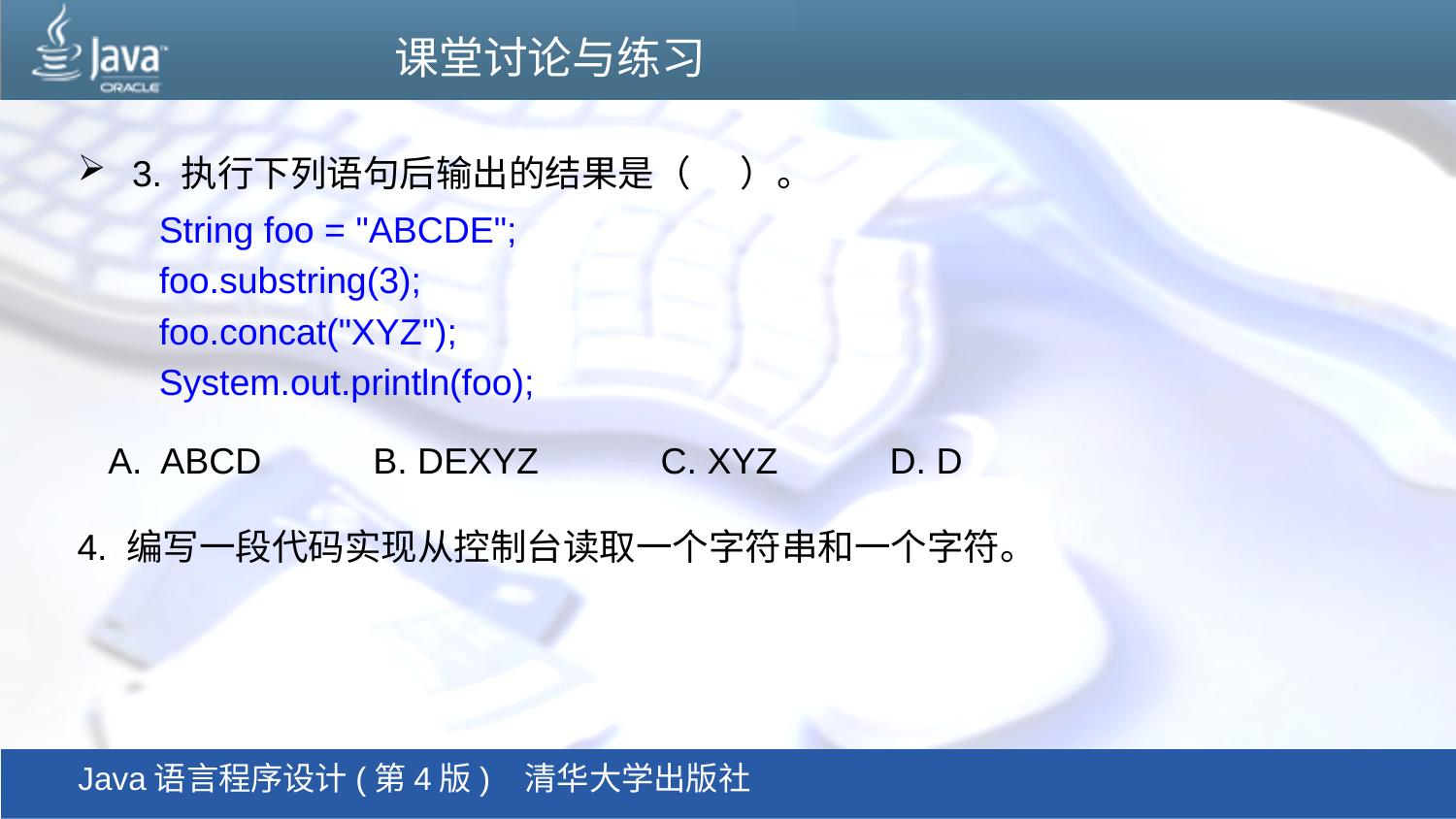

# 课堂讨论与练习
3. 执行下列语句后输出的结果是（      ）。
        String foo = "ABCDE";
        foo.substring(3);
        foo.concat("XYZ");
        System.out.println(foo);
   A.  ABCD           B. DEXYZ            C. XYZ           D. D

4. 编写一段代码实现从控制台读取一个字符串和一个字符。